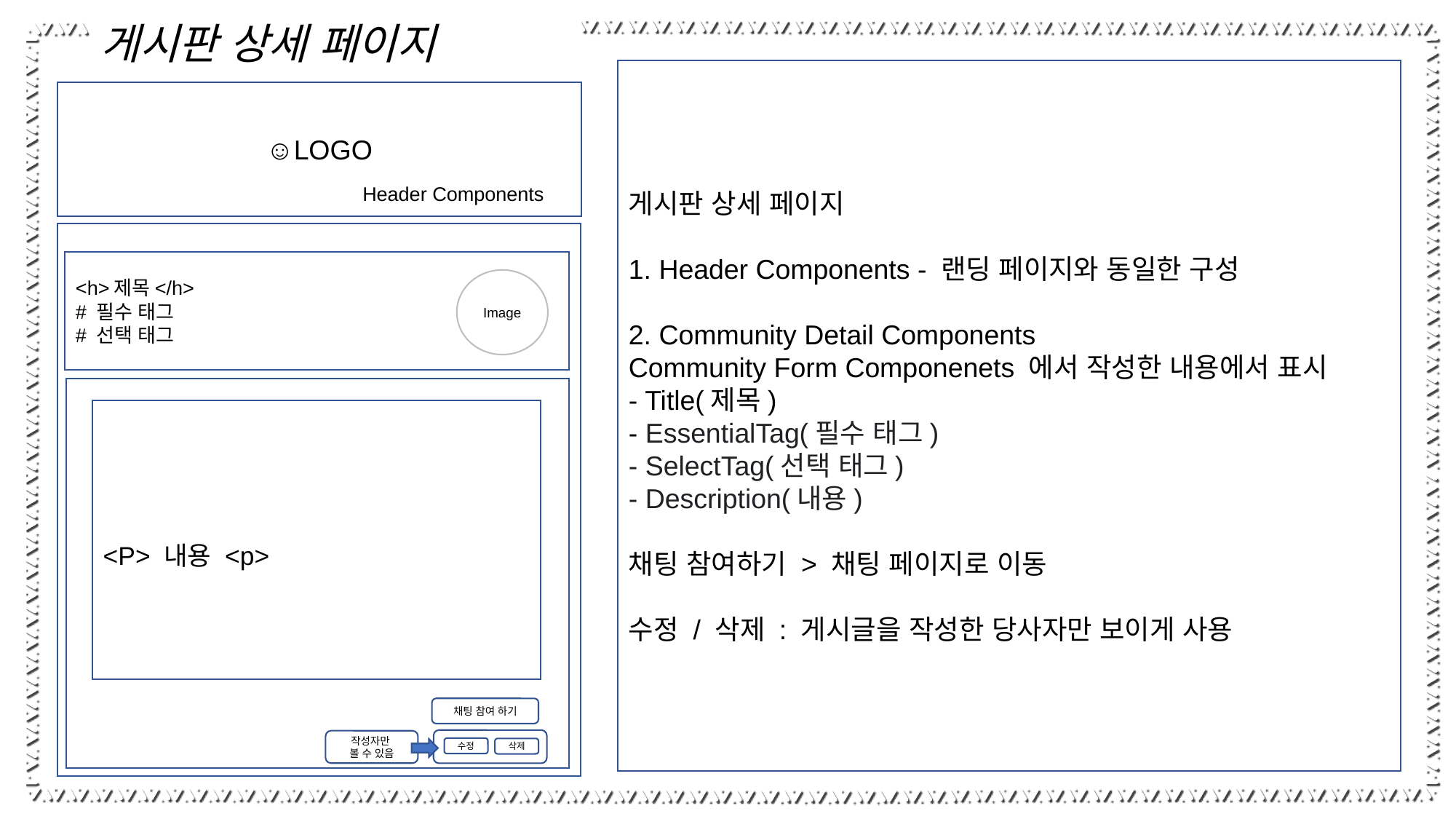

게시판 상세 페이지

게시판 상세 페이지

1. Header Components - 랜딩 페이지와 동일한 구성

2. Community Detail Components
Community Form Componenets 에서 작성한 내용에서 표시
- Title(제목)
- EssentialTag(필수 태그)
- SelectTag(선택 태그)
- Description(내용)

채팅 참여하기 > 채팅 페이지로 이동

수정 / 삭제 : 게시글을 작성한 당사자만 보이게 사용
☺LOGO
Header Components

<h>제목</h>
# 필수 태그
# 선택 태그
Image

<P> 내용 <p>
채팅 참여 하기

작성자만
볼 수 있음
수정
삭제